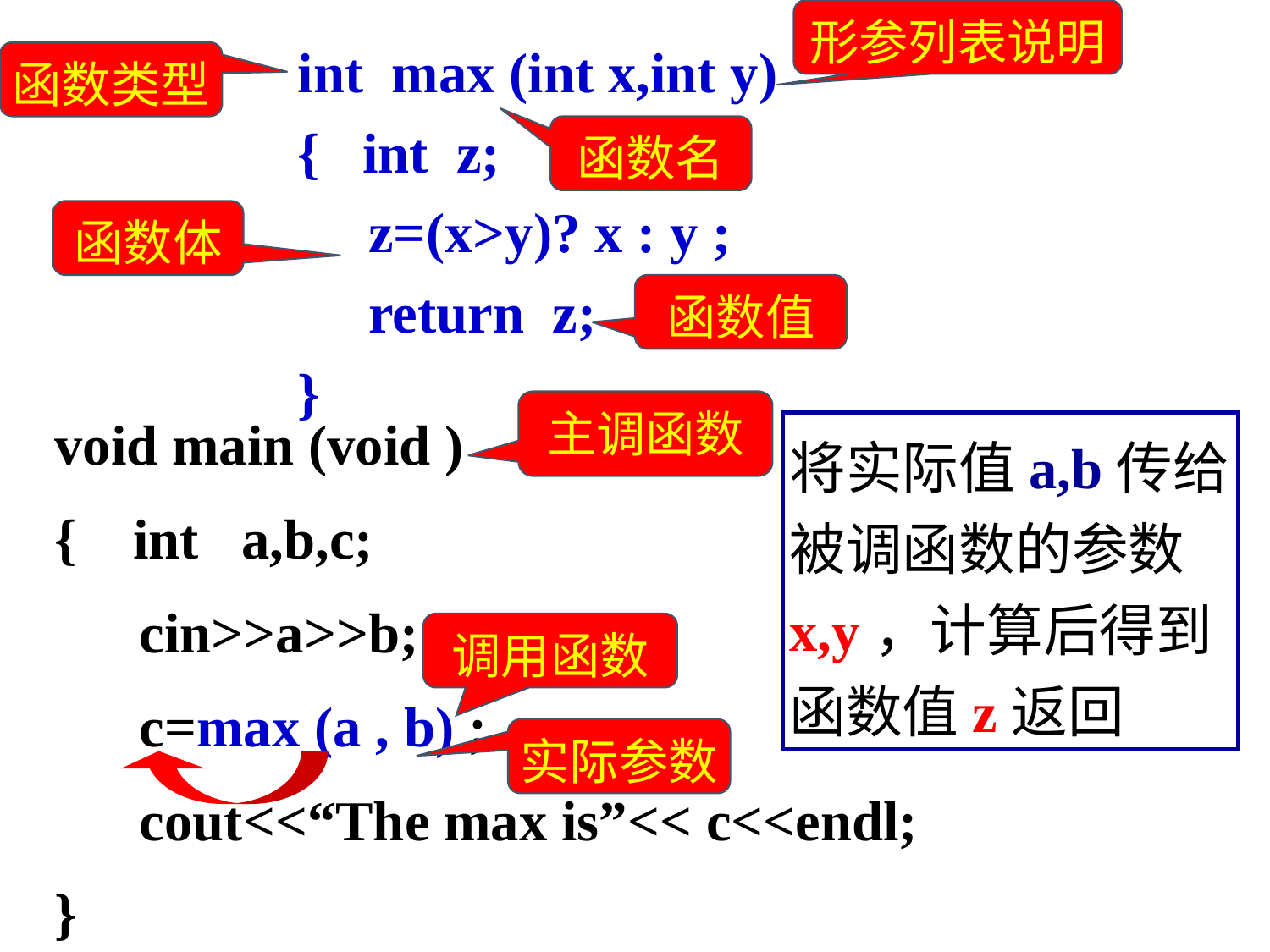

形参列表说明

函数类型
int  max (int x,int y)
{   int  z;
     z=(x>y)? x : y ;
     return  z;
}

函数名

函数体

函数值

主调函数
void main (void )
{    int   a,b,c;
      cin>>a>>b;
      c=max (a , b) ;
      cout<<“The max is”<< c<<endl;
}
将实际值a,b传给被调函数的参数x,y，计算后得到函数值z返回

调用函数

实际参数

12